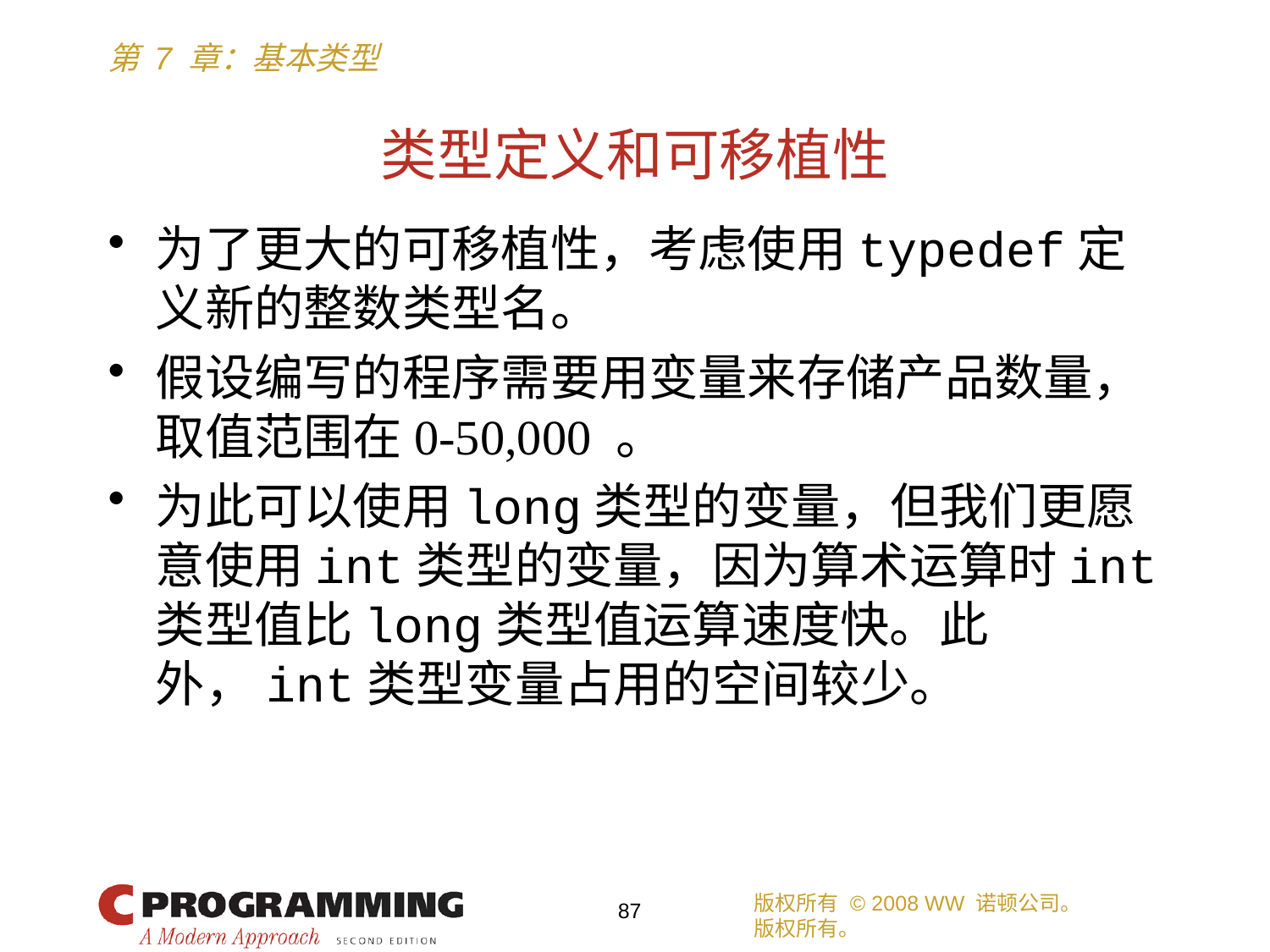

# 类型定义和可移植性
为了更大的可移植性，考虑使用typedef定义新的整数类型名。
假设编写的程序需要用变量来存储产品数量，取值范围在0-50,000 。
为此可以使用long类型的变量，但我们更愿意使用int类型的变量，因为算术运算时int类型值比long类型值运算速度快。此外，int类型变量占用的空间较少。
版权所有 © 2008 WW 诺顿公司。
版权所有。
87